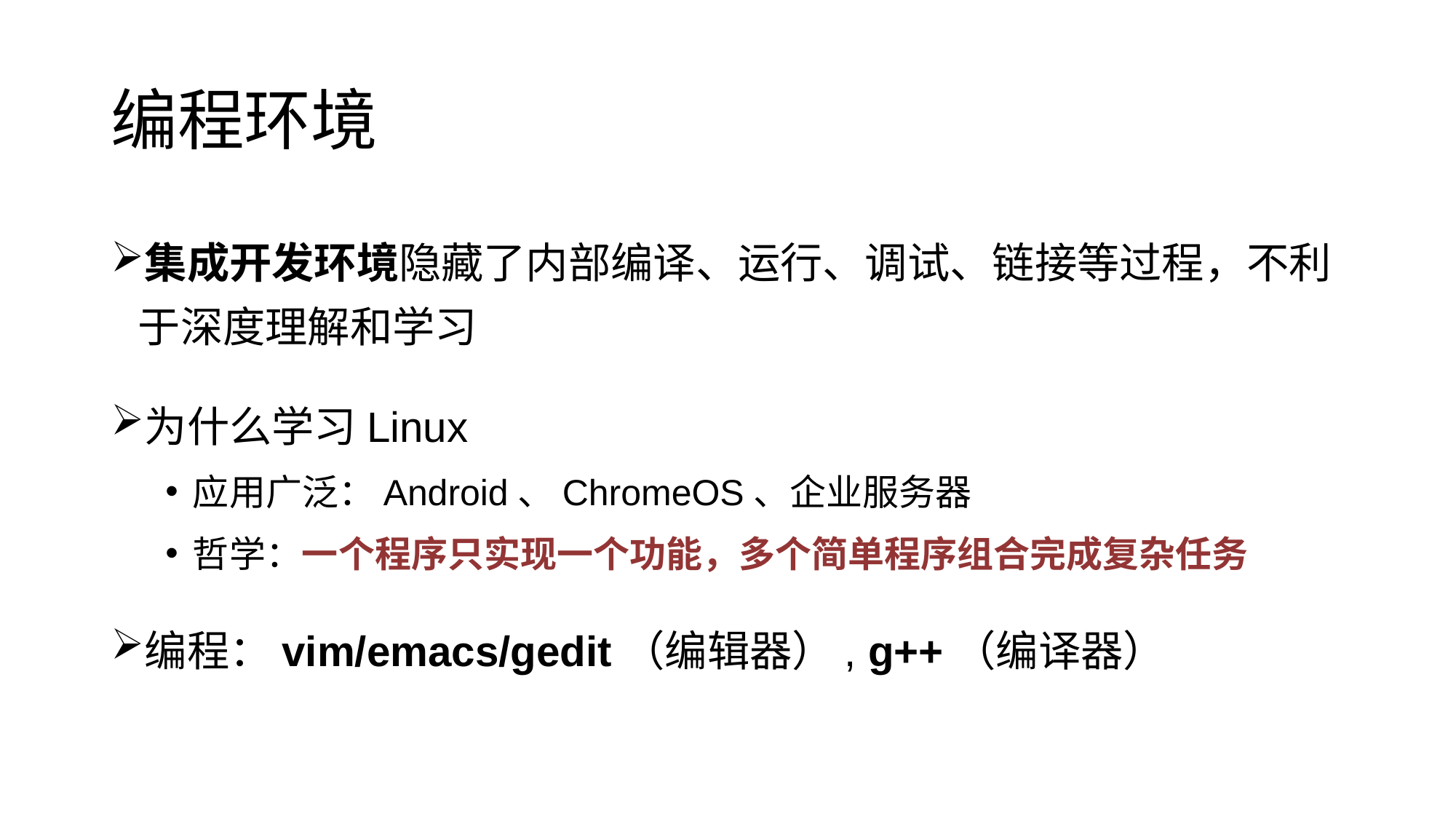

# 编程环境
集成开发环境隐藏了内部编译、运行、调试、链接等过程，不利于深度理解和学习
为什么学习Linux
应用广泛：Android、ChromeOS、企业服务器
哲学：一个程序只实现一个功能，多个简单程序组合完成复杂任务
编程：vim/emacs/gedit（编辑器）, g++（编译器）